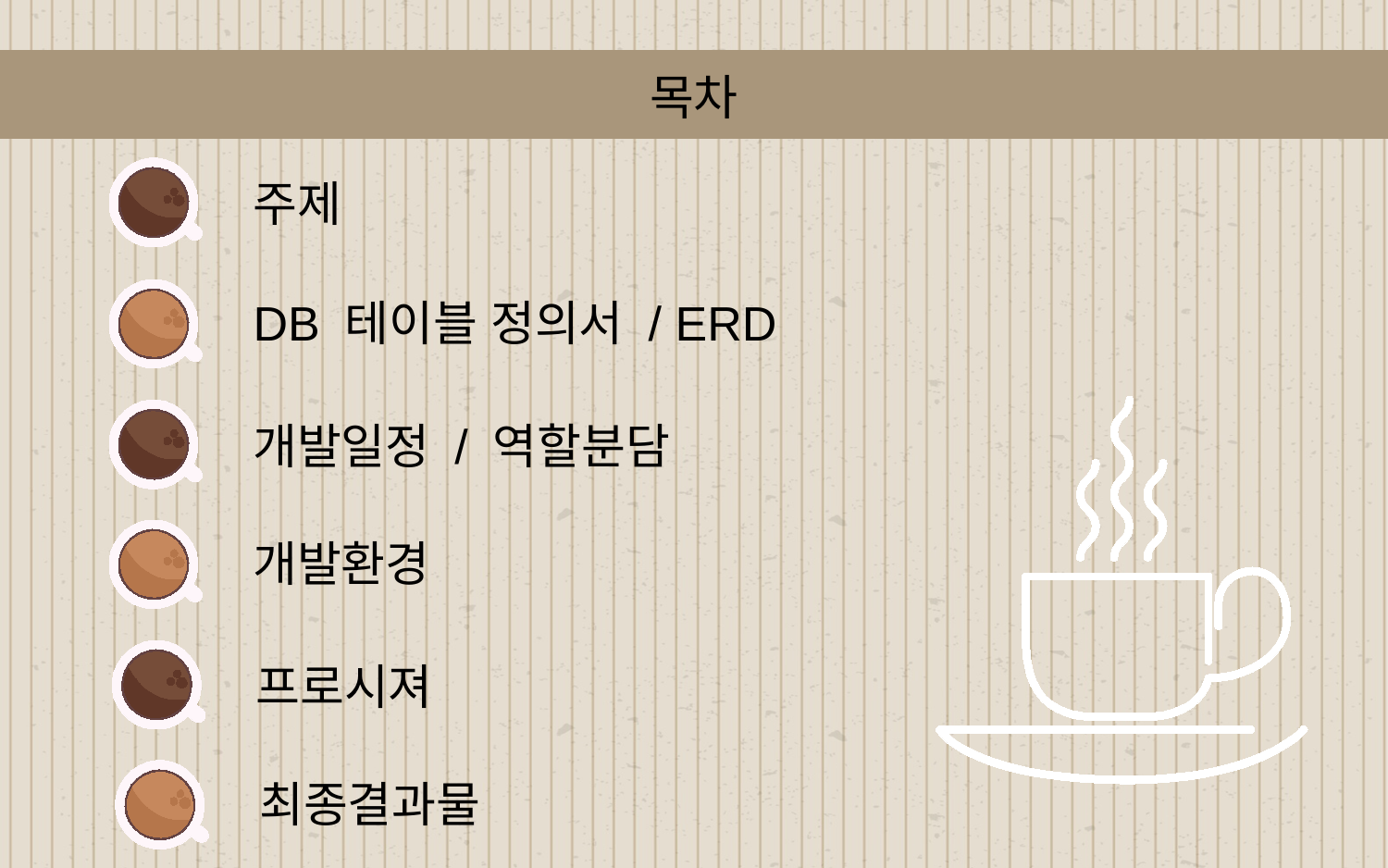

목차

주제

DB 테이블 정의서 / ERD

개발일정 / 역할분담

개발환경

프로시져

최종결과물